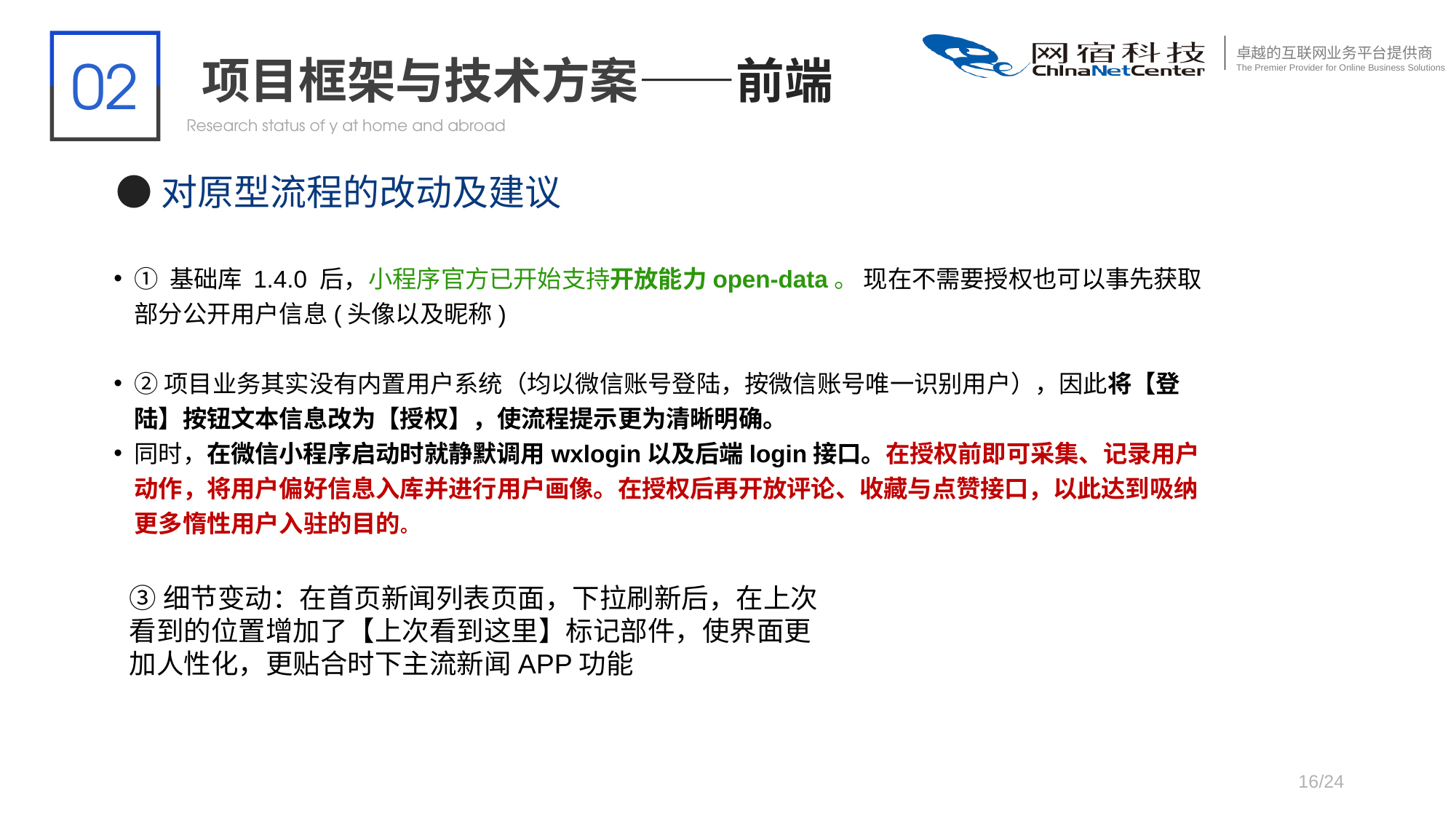

02
项目框架与技术方案——前端
Research status of y at home and abroad

●对原型流程的改动及建议
① 基础库 1.4.0 后，小程序官方已开始支持开放能力open-data。 现在不需要授权也可以事先获取部分公开用户信息(头像以及昵称)

②项目业务其实没有内置用户系统（均以微信账号登陆，按微信账号唯一识别用户），因此将【登陆】按钮文本信息改为【授权】，使流程提示更为清晰明确。
同时，在微信小程序启动时就静默调用wxlogin以及后端login接口。在授权前即可采集、记录用户动作，将用户偏好信息入库并进行用户画像。在授权后再开放评论、收藏与点赞接口，以此达到吸纳更多惰性用户入驻的目的。
③细节变动：在首页新闻列表页面，下拉刷新后，在上次看到的位置增加了【上次看到这里】标记部件，使界面更加人性化，更

③细节变动：在首页新闻列表页面，下拉刷新后，在上次看到的位置增加了【上次看到这里】标记部件，使界面更加人性化，更贴合时下主流新闻APP功能
16/24